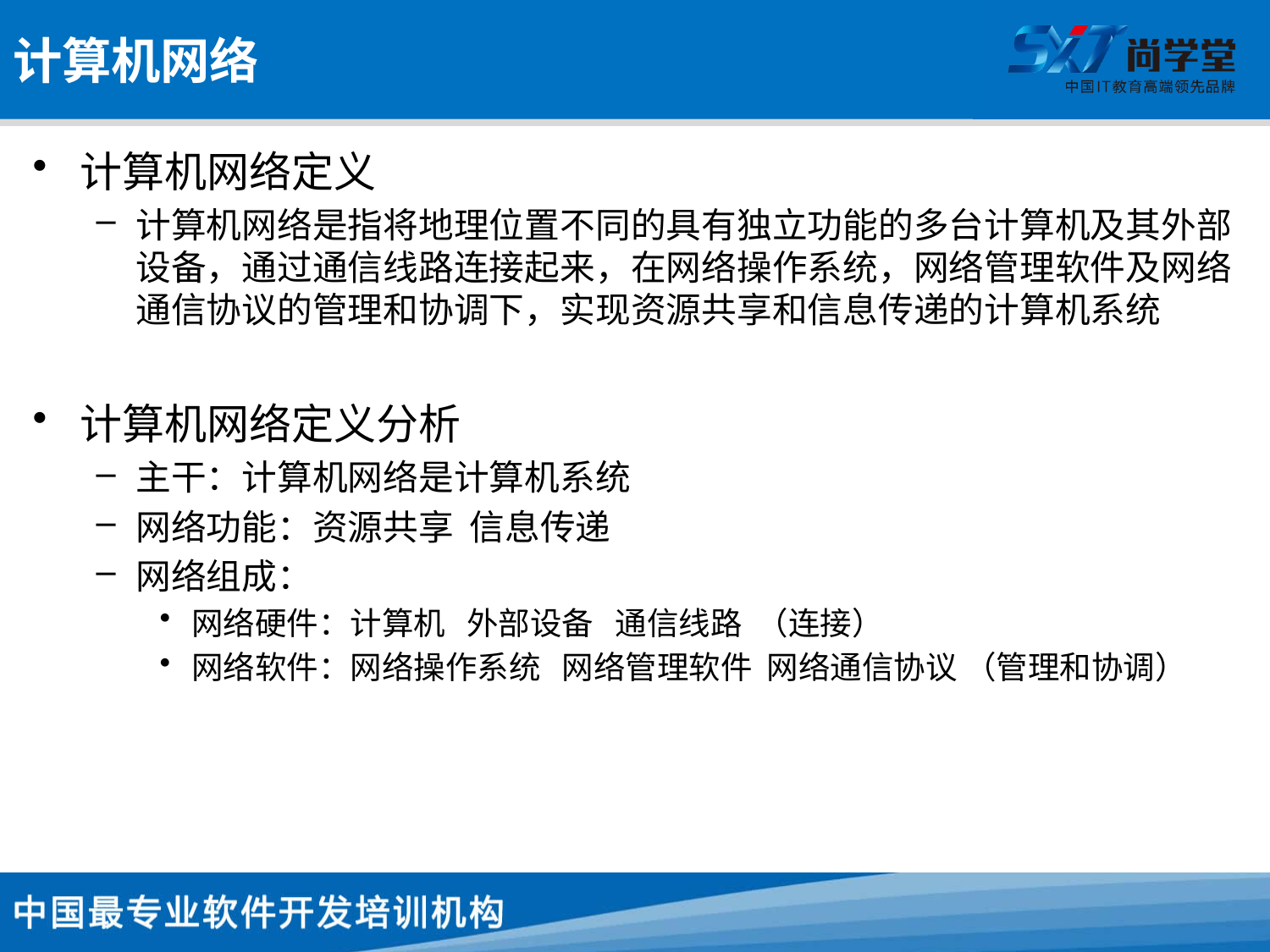

# 计算机网络
计算机网络定义
计算机网络是指将地理位置不同的具有独立功能的多台计算机及其外部设备，通过通信线路连接起来，在网络操作系统，网络管理软件及网络通信协议的管理和协调下，实现资源共享和信息传递的计算机系统

计算机网络定义分析
主干：计算机网络是计算机系统
网络功能：资源共享  信息传递
网络组成：
网络硬件：计算机   外部设备   通信线路  （连接）
网络软件：网络操作系统   网络管理软件  网络通信协议 （管理和协调）